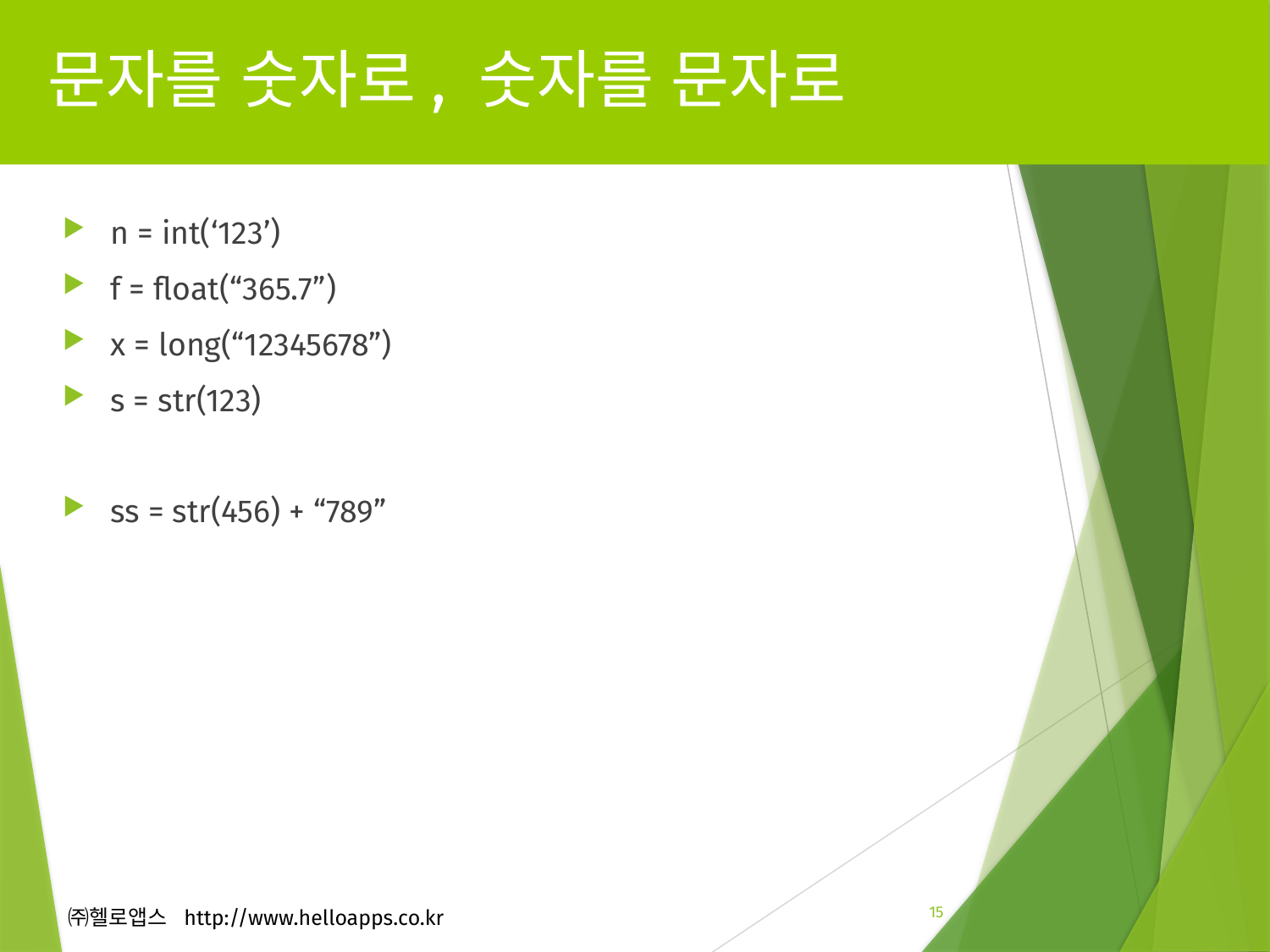

# 문자를 숫자로, 숫자를 문자로
n = int(‘123’)
f = float(“365.7”)
x = long(“12345678”)
s = str(123)

ss = str(456) + “789”
15